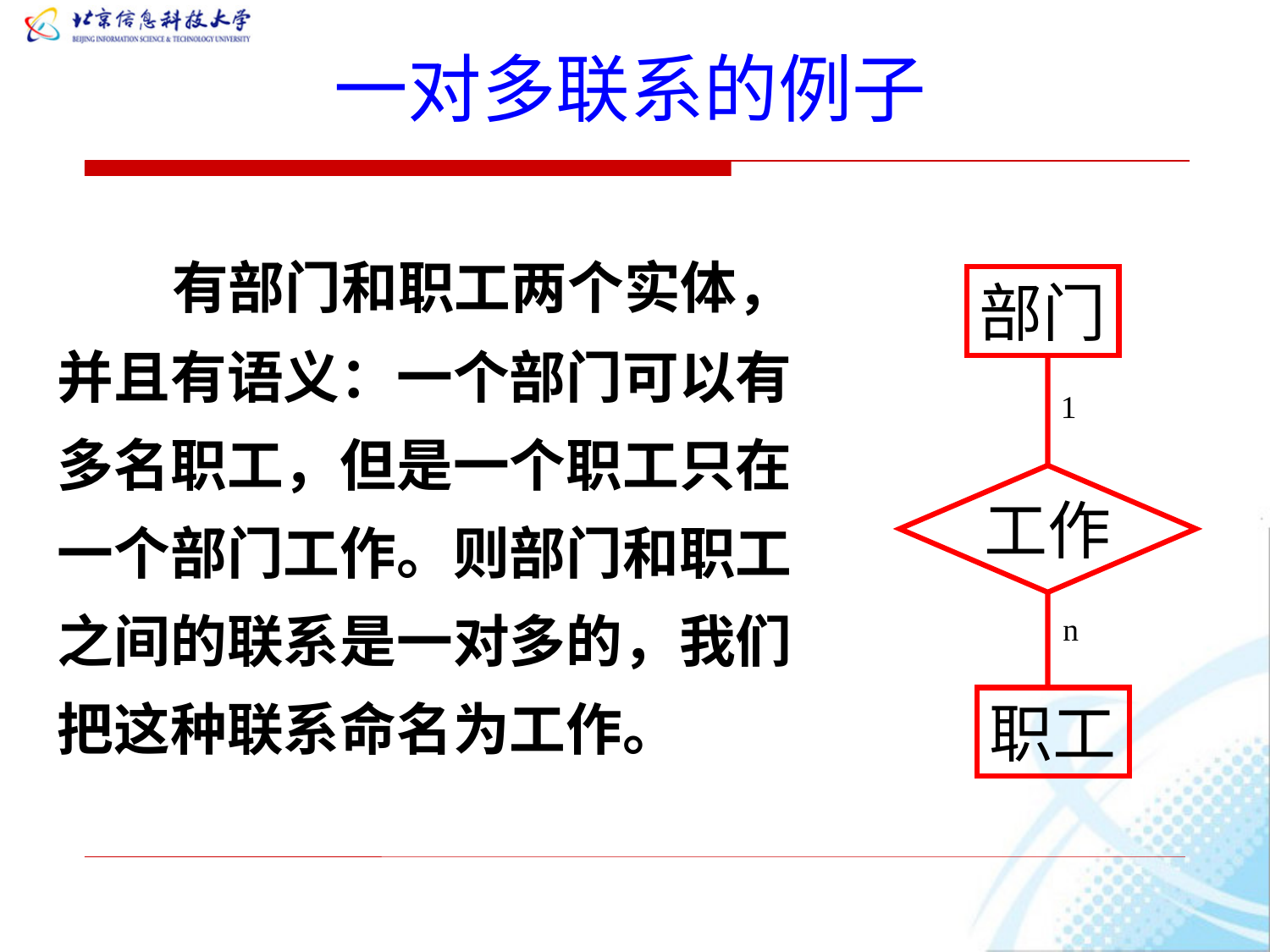

一对多联系的例子
       有部门和职工两个实体，并且有语义：一个部门可以有多名职工，但是一个职工只在一个部门工作。则部门和职工之间的联系是一对多的，我们把这种联系命名为工作。
部门

1
工作

n
职工